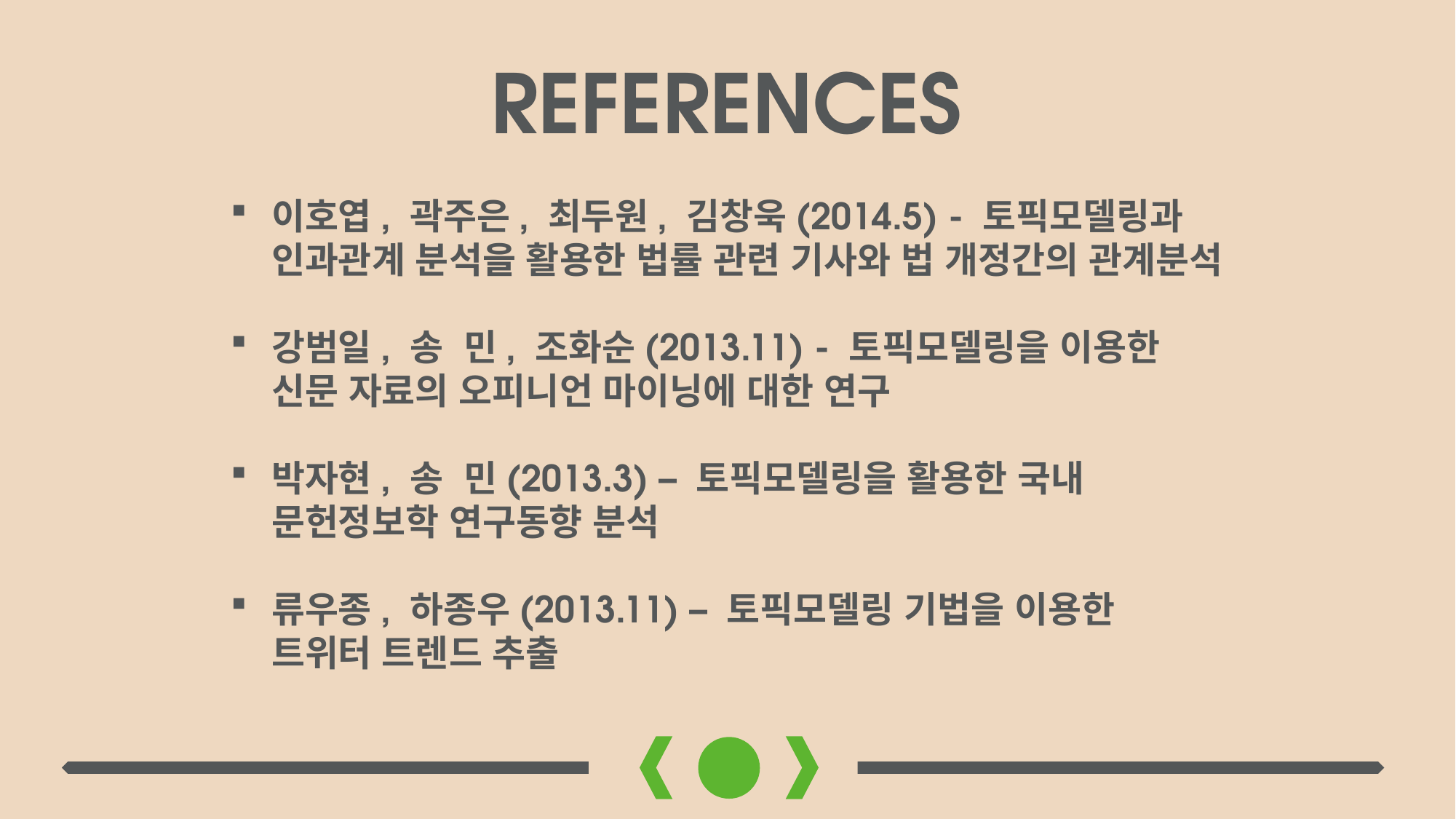

REFERENCES
이호엽, 곽주은, 최두원, 김창욱(2014.5) - 토픽모델링과 인과관계 분석을 활용한 법률 관련 기사와 법 개정간의 관계분석

강범일, 송  민, 조화순(2013.11) - 토픽모델링을 이용한 신문 자료의 오피니언 마이닝에 대한 연구

박자현, 송  민(2013.3) – 토픽모델링을 활용한 국내 문헌정보학 연구동향 분석

류우종, 하종우(2013.11) – 토픽모델링 기법을 이용한 트위터 트렌드 추출